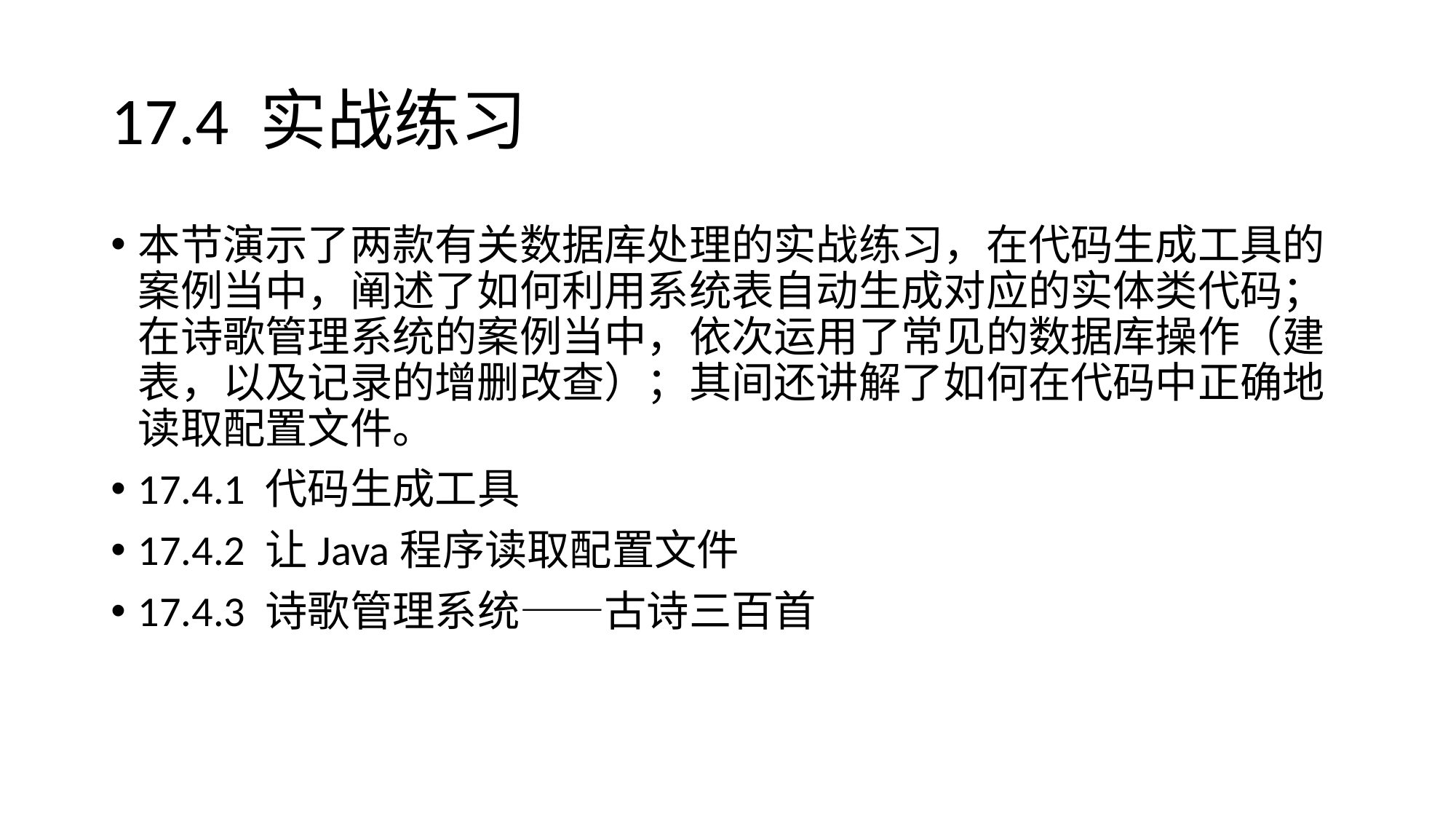

# 17.4 实战练习
本节演示了两款有关数据库处理的实战练习，在代码生成工具的案例当中，阐述了如何利用系统表自动生成对应的实体类代码；在诗歌管理系统的案例当中，依次运用了常见的数据库操作（建表，以及记录的增删改查）；其间还讲解了如何在代码中正确地读取配置文件。
17.4.1 代码生成工具
17.4.2 让Java程序读取配置文件
17.4.3 诗歌管理系统——古诗三百首